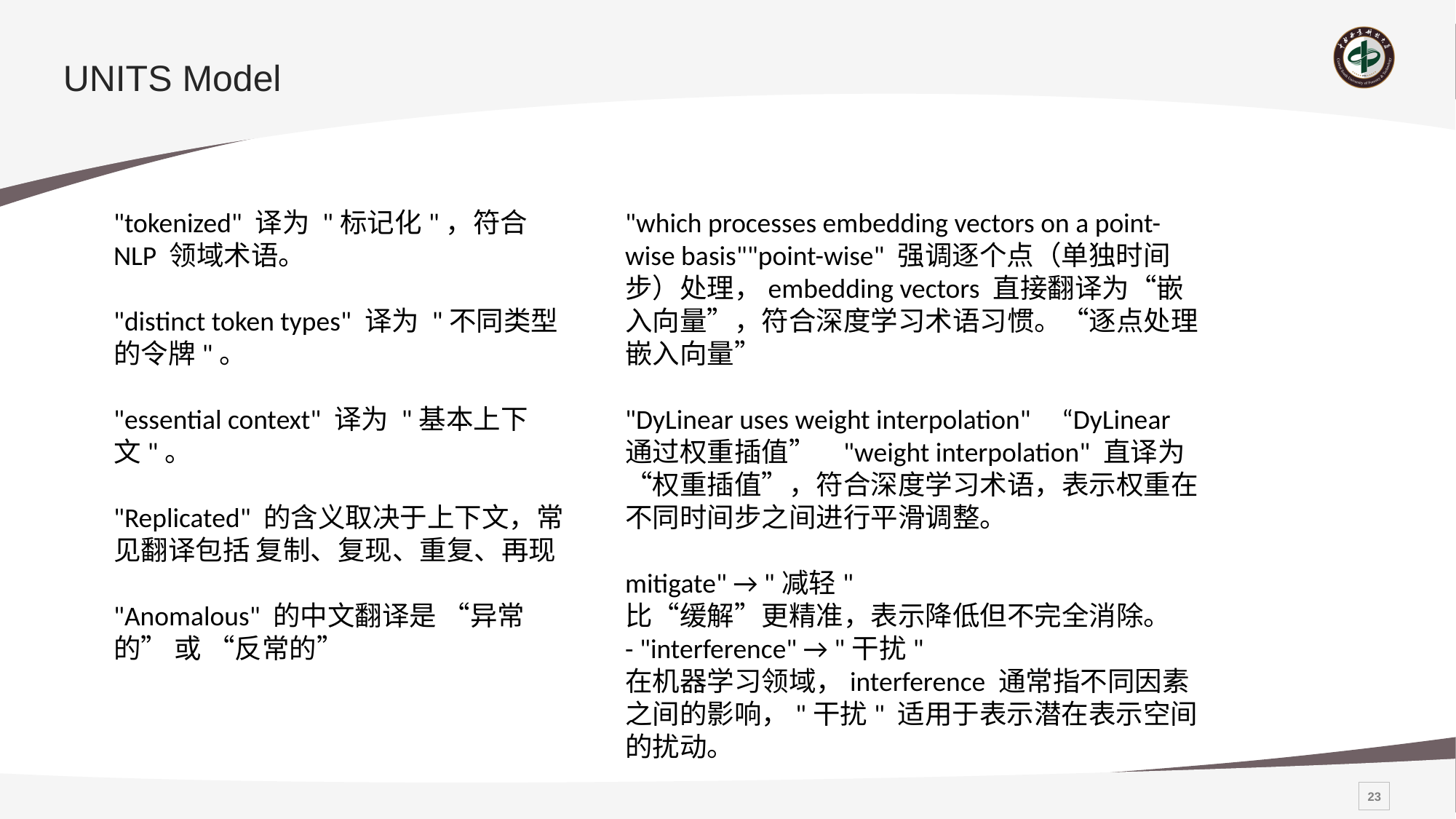

# UNITS Model
"which processes embedding vectors on a point-wise basis""point-wise" 强调逐个点（单独时间步）处理，embedding vectors 直接翻译为“嵌入向量”，符合深度学习术语习惯。“逐点处理嵌入向量”

"DyLinear uses weight interpolation"	“DyLinear 通过权重插值”	"weight interpolation" 直译为“权重插值”，符合深度学习术语，表示权重在不同时间步之间进行平滑调整。

mitigate" → "减轻"
比“缓解”更精准，表示降低但不完全消除。
- "interference" → "干扰"
在机器学习领域，interference 通常指不同因素之间的影响，"干扰" 适用于表示潜在表示空间的扰动。
"tokenized" 译为 "标记化"，符合 NLP 领域术语。

"distinct token types" 译为 "不同类型的令牌"。

"essential context" 译为 "基本上下文"。

"Replicated" 的含义取决于上下文，常见翻译包括 复制、复现、重复、再现

"Anomalous" 的中文翻译是 “异常的” 或 “反常的”